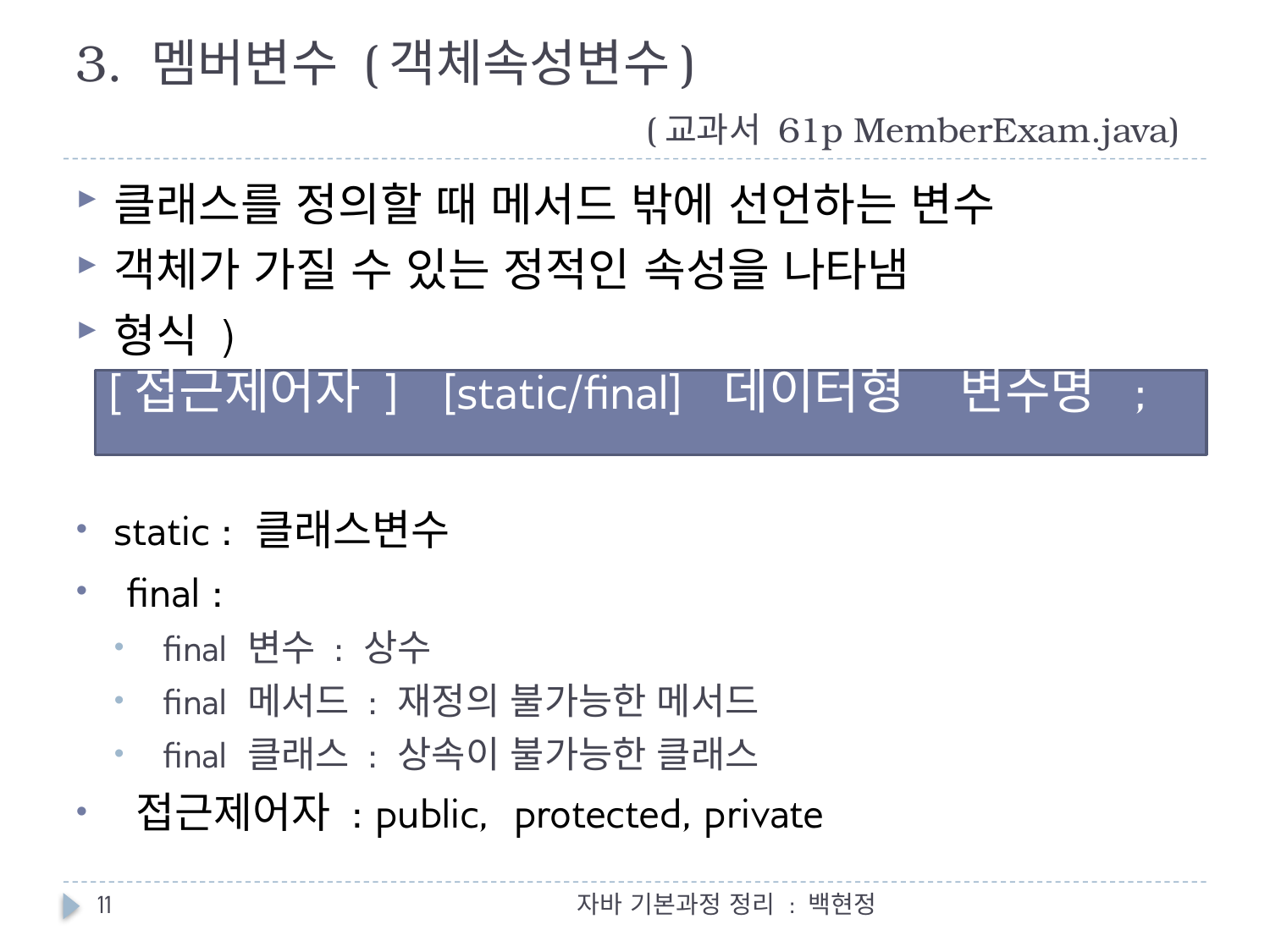

# 3. 멤버변수 (객체속성변수) (교과서 61p MemberExam.java)
클래스를 정의할 때 메서드 밖에 선언하는 변수
객체가 가질 수 있는 정적인 속성을 나타냄
형식 )

static : 클래스변수
 final :
 final 변수 : 상수
 final 메서드 : 재정의 불가능한 메서드
 final 클래스 : 상속이 불가능한 클래스
 접근제어자 : public,  protected, private

[접근제어자 ]   [static/final]  데이터형    변수명  ;
11
자바 기본과정 정리 : 백현정